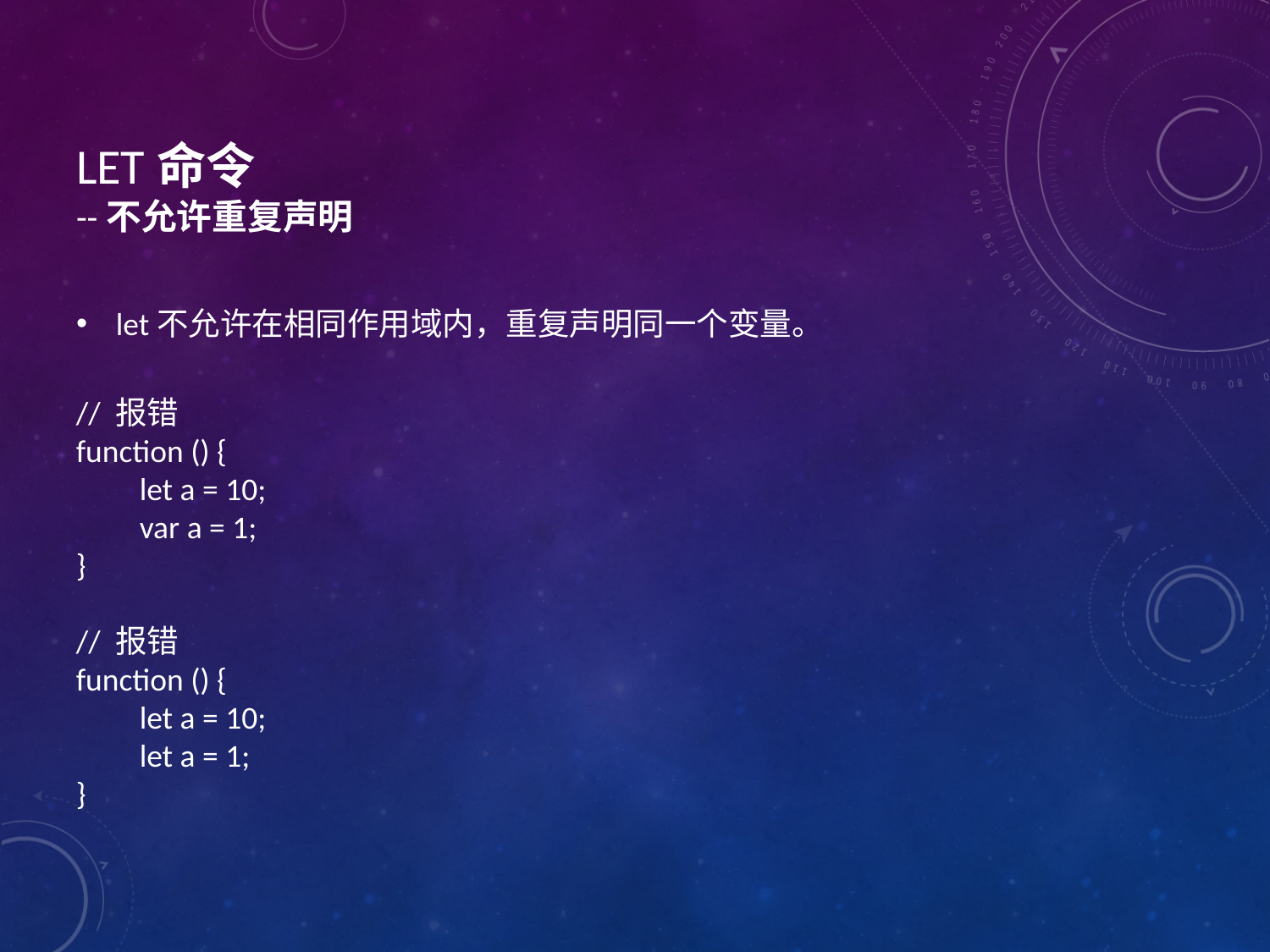

# let命令  --不允许重复声明
let不允许在相同作用域内，重复声明同一个变量。

// 报错
function () {
let a = 10;
var a = 1;
}

// 报错
function () {
let a = 10;
let a = 1;
}